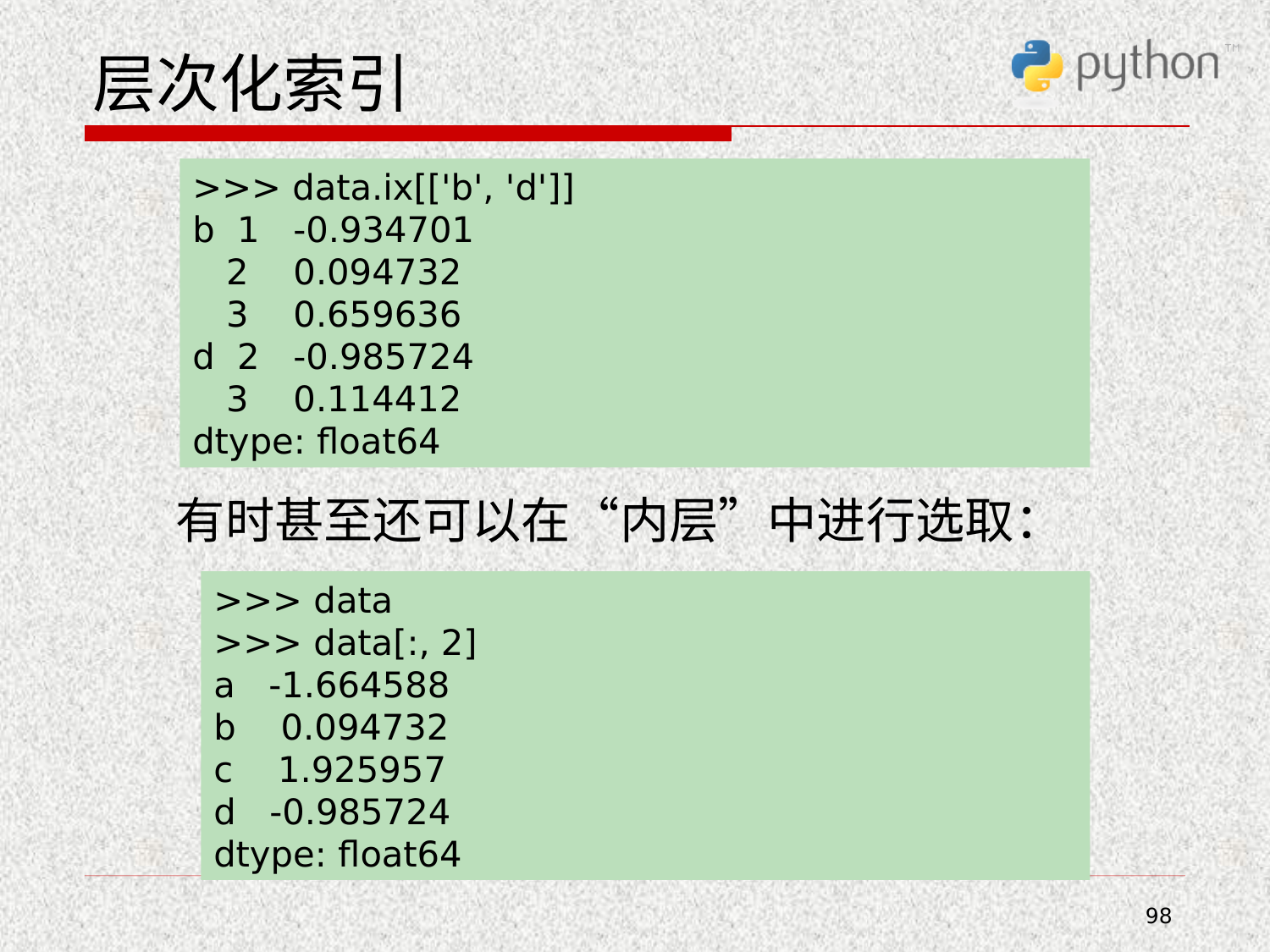

# 层次化索引

        有时甚至还可以在“内层”中进行选取：

>>> data.ix[['b', 'd']]
b  1   -0.934701
   2    0.094732
   3    0.659636
d  2   -0.985724
   3    0.114412
dtype: float64
>>> data
>>> data[:, 2]
a   -1.664588
b    0.094732
c    1.925957
d   -0.985724
dtype: float64
98